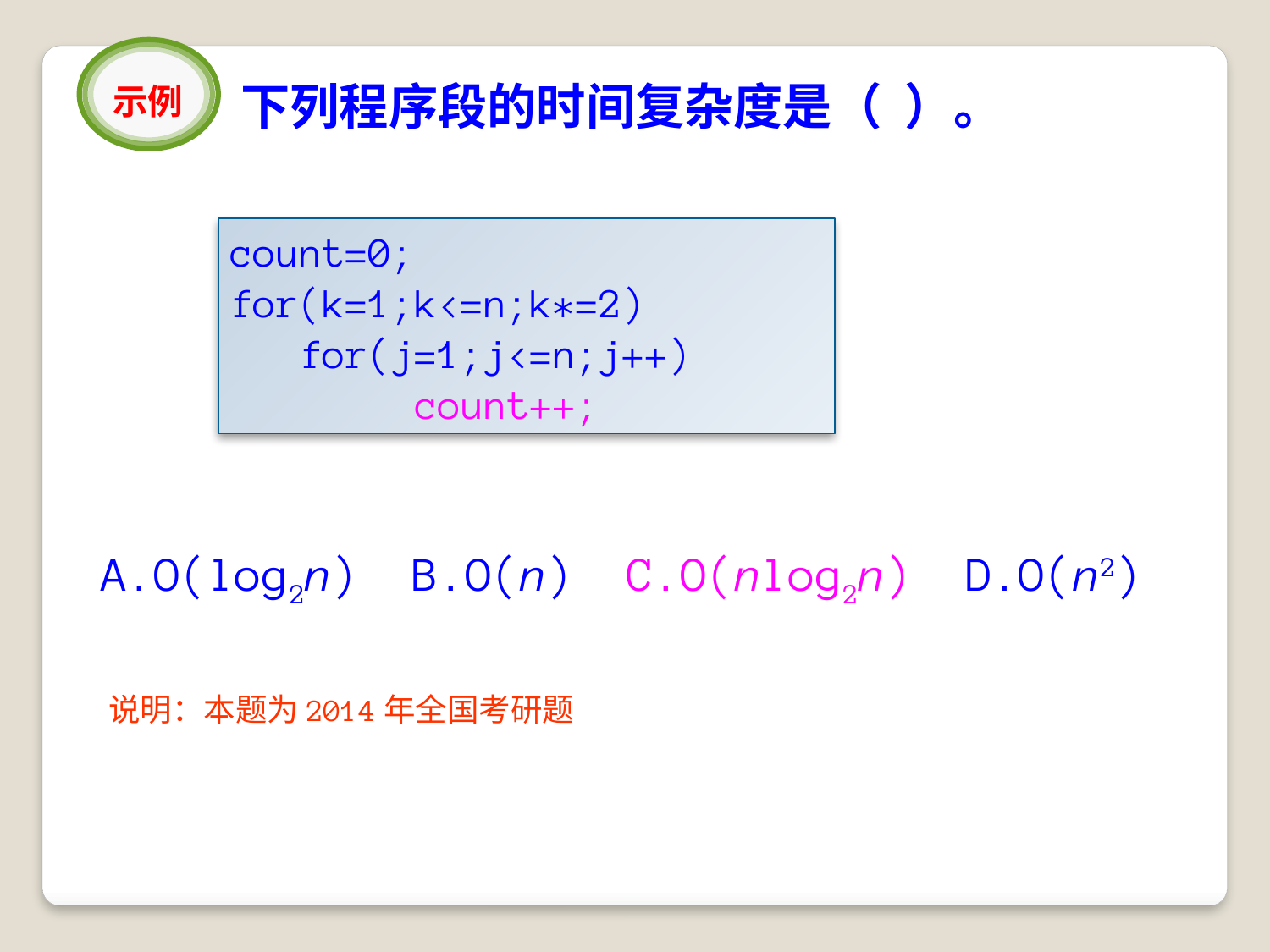

示例
下列程序段的时间复杂度是（  ）。
count=0;
for(k=1;k<=n;k*=2)
   for(j=1;j<=n;j++)
        count++;
A.O(log2n)  B.O(n)  C.O(nlog2n)  D.O(n2)
说明：本题为2014年全国考研题